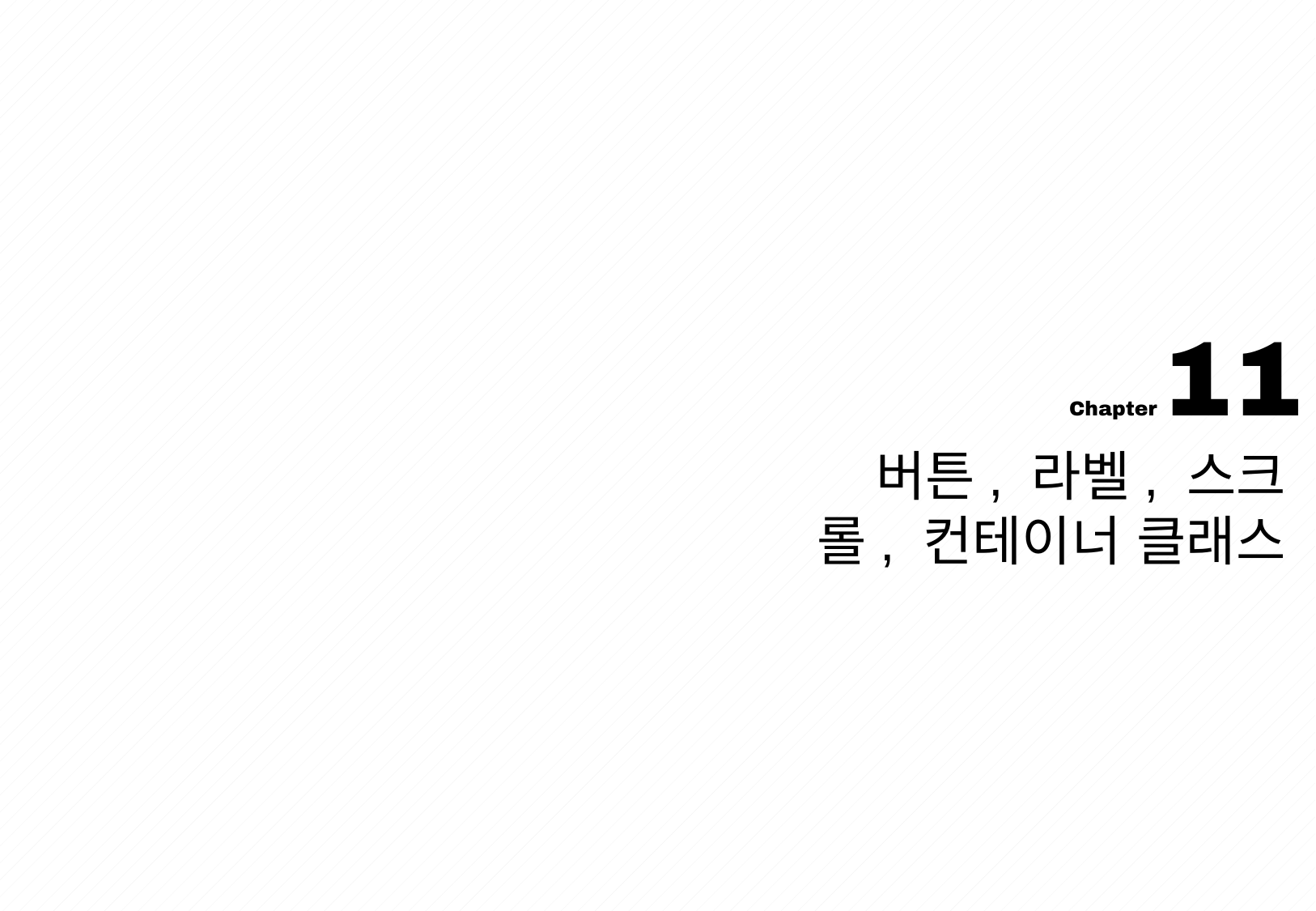

Chapter 11

버튼, 라벨, 스크롤, 컨테이너 클래스